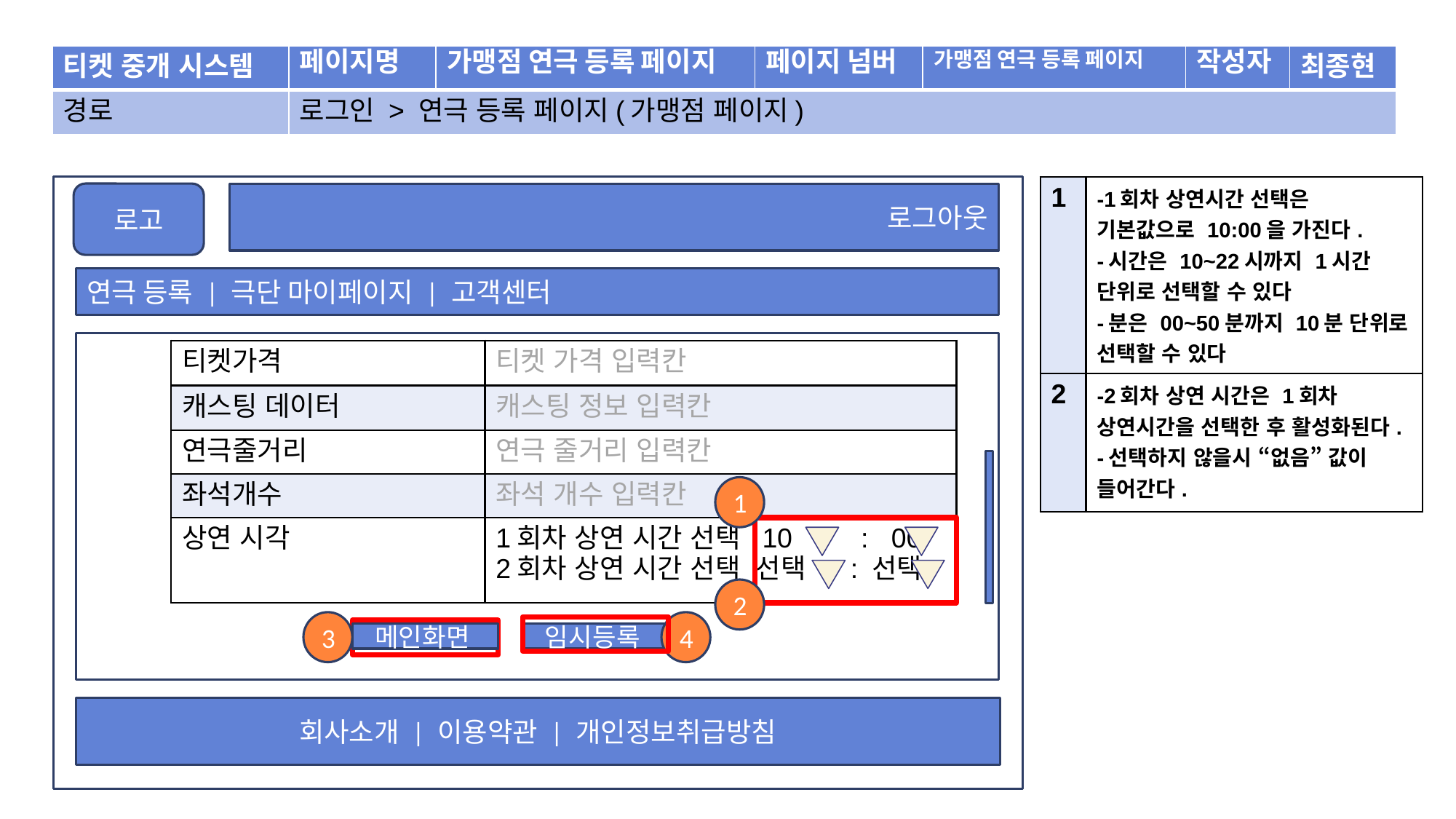

| 티켓 중개 시스템 | 페이지명 | 가맹점 연극 등록 페이지 | 페이지 넘버 | 가맹점 연극 등록 페이지 | 작성자 | 최종현 |
| --- | --- | --- | --- | --- | --- | --- |
| 경로 | 로그인 > 연극 등록 페이지(가맹점 페이지) |  |  |  |  |  |
| 1 | -1회차 상연시간 선택은 기본값으로 10:00을 가진다. -시간은 10~22시까지 1시간 단위로 선택할 수 있다 -분은 00~50분까지 10분 단위로 선택할 수 있다 |
| --- | --- |
| 2 | -2회차 상연 시간은 1회차 상연시간을 선택한 후 활성화된다. -선택하지 않을시 “없음” 값이 들어간다. |

로고
로그아웃
연극 등록 | 극단 마이페이지 | 고객센터
회사소개 | 이용약관 | 개인정보취급방침
| 티켓가격 | 티켓 가격 입력칸 |
| --- | --- |
| 캐스팅 데이터 | 캐스팅 정보 입력칸 |
| 연극줄거리 | 연극 줄거리 입력칸 |
| 좌석개수 | 좌석 개수 입력칸 |
| 상연 시각 | 1회차 상연 시간 선택 10 : 00 2회차 상연 시간 선택 선택 : 선택 |
|  |  |

1

2
3
4

메인화면
임시등록